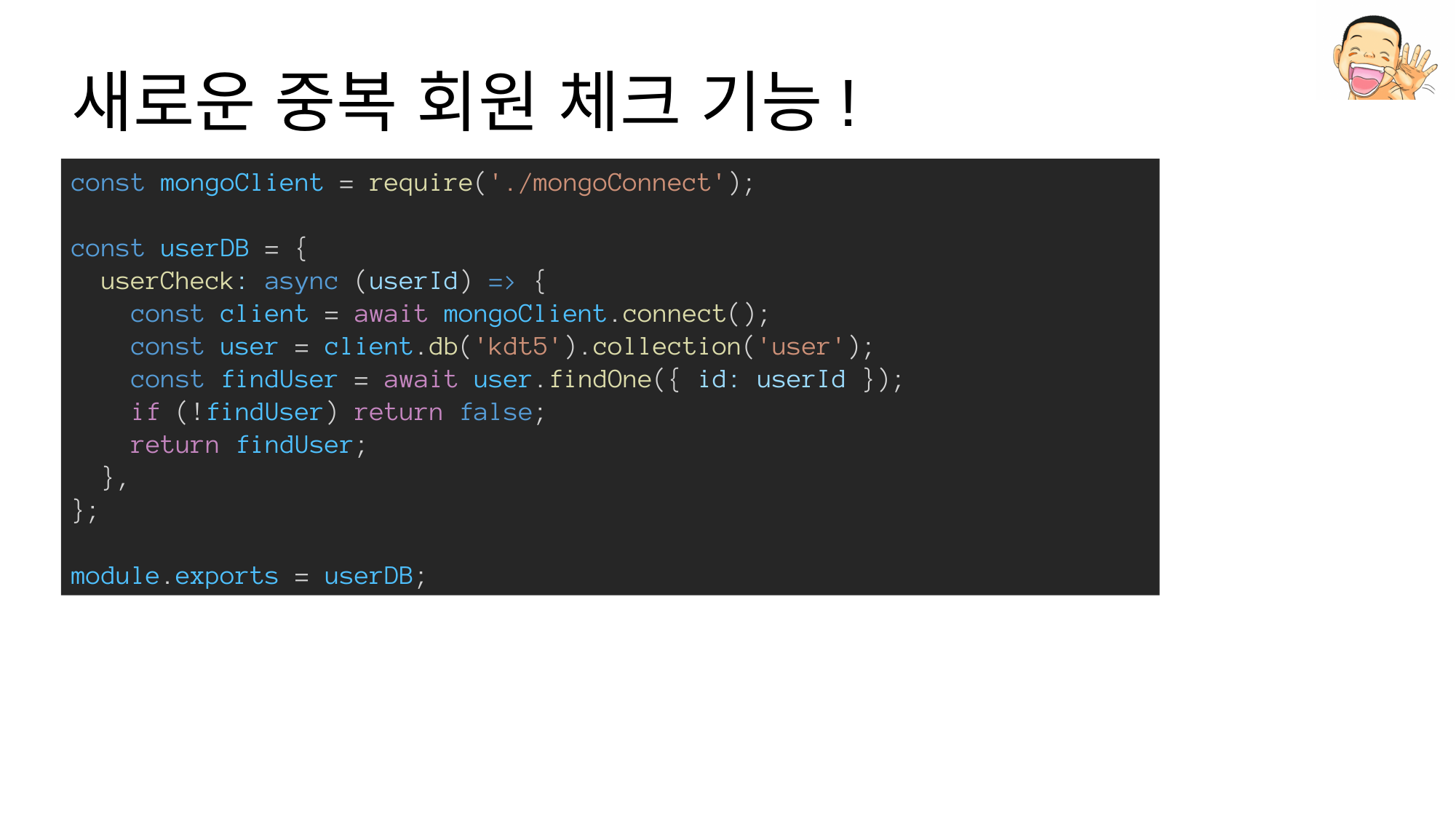

# 새로운 중복 회원 체크 기능!
const mongoClient = require('./mongoConnect');
const userDB = {
  userCheck: async (userId) => {
    const client = await mongoClient.connect();
    const user = client.db('kdt5').collection('user');
    const findUser = await user.findOne({ id: userId });
    if (!findUser) return false;
    return findUser;
  },
};
module.exports = userDB;